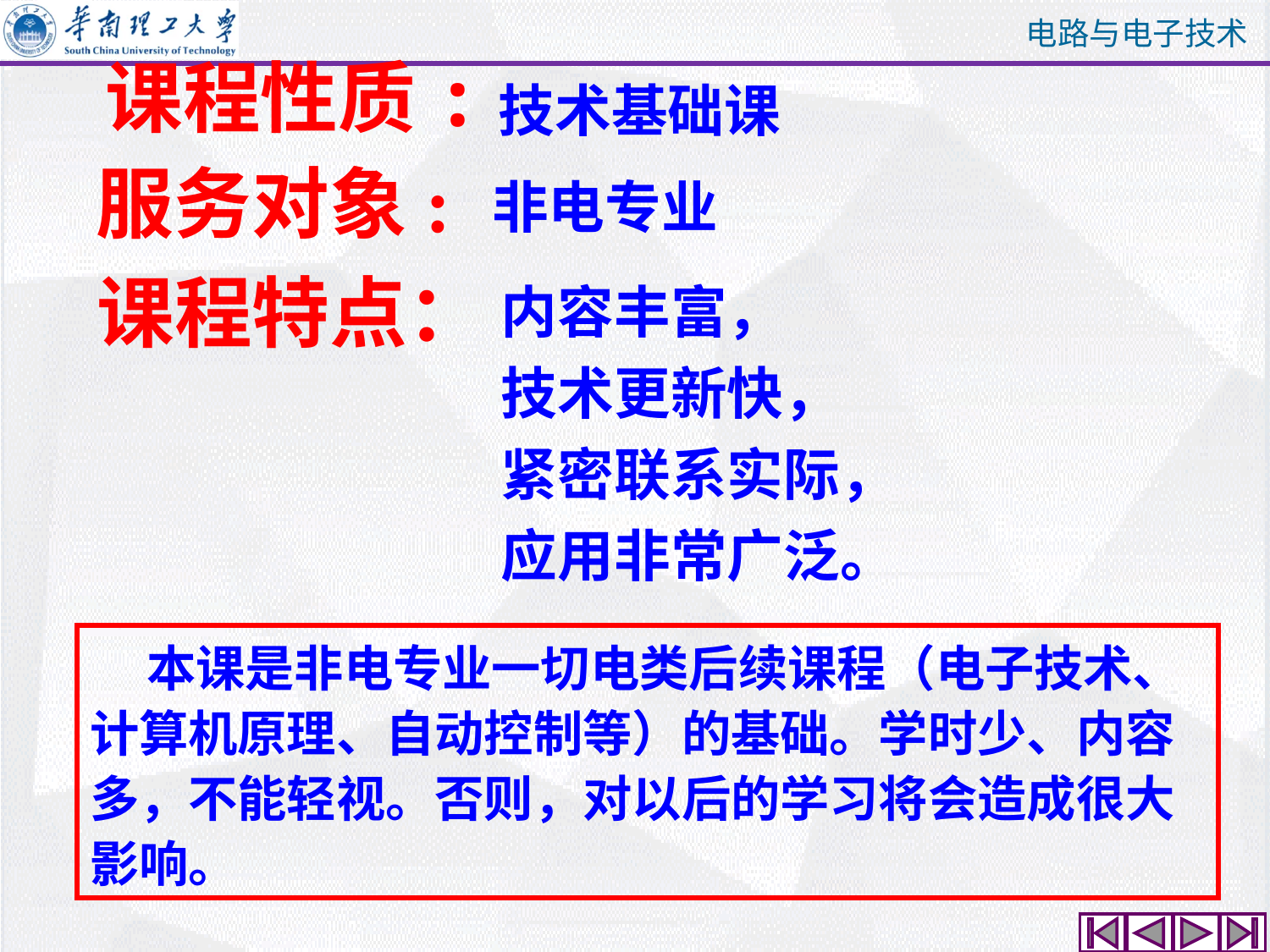

课程性质:
技术基础课
服务对象:
非电专业

内容丰富，
技术更新快，
紧密联系实际，
应用非常广泛。
课程特点：

    本课是非电专业一切电类后续课程（电子技术、计算机原理、自动控制等）的基础。学时少、内容多，不能轻视。否则，对以后的学习将会造成很大影响。